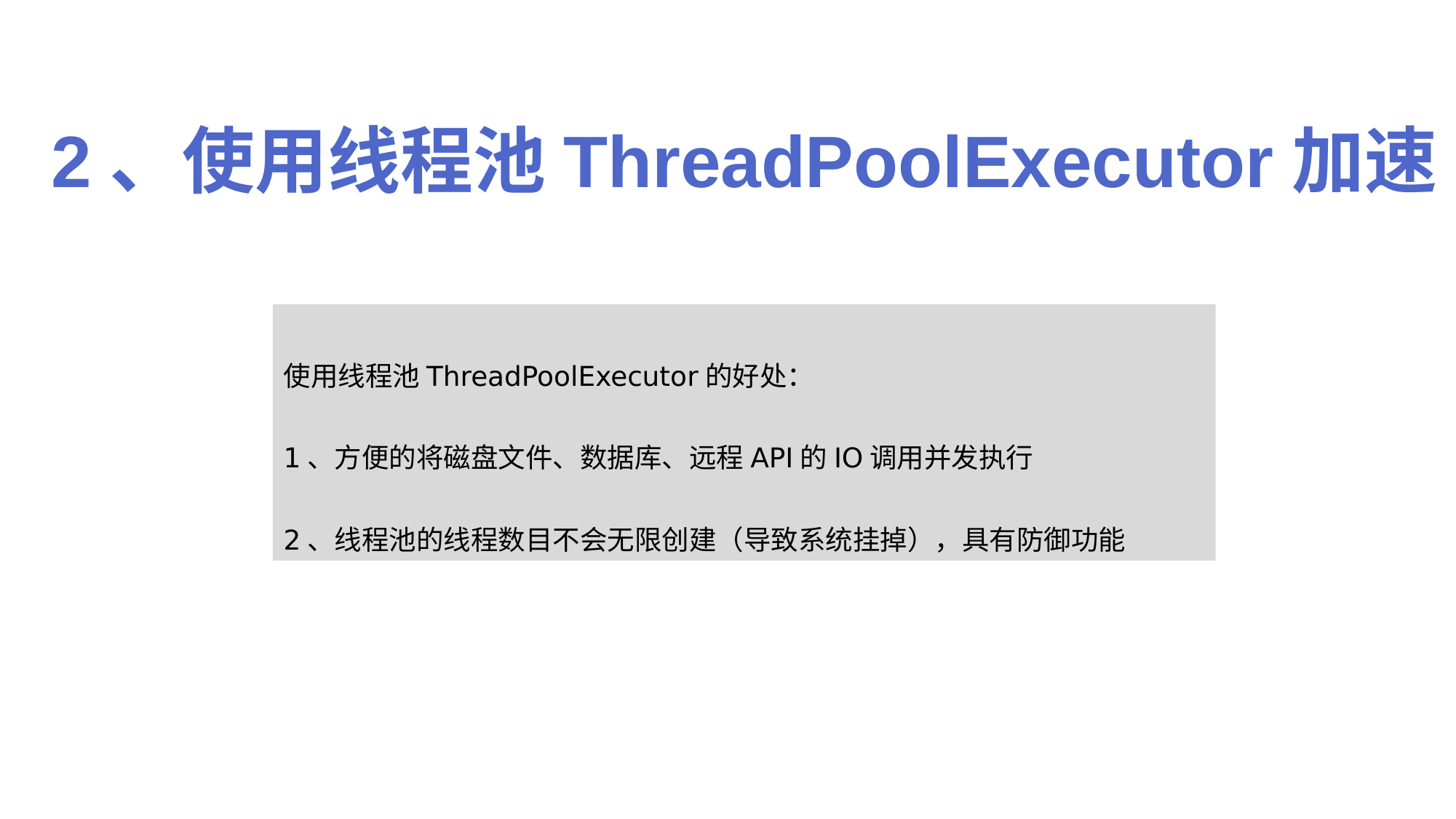

2、使用线程池ThreadPoolExecutor加速
使用线程池ThreadPoolExecutor的好处：
1、方便的将磁盘文件、数据库、远程API的IO调用并发执行
2、线程池的线程数目不会无限创建（导致系统挂掉），具有防御功能